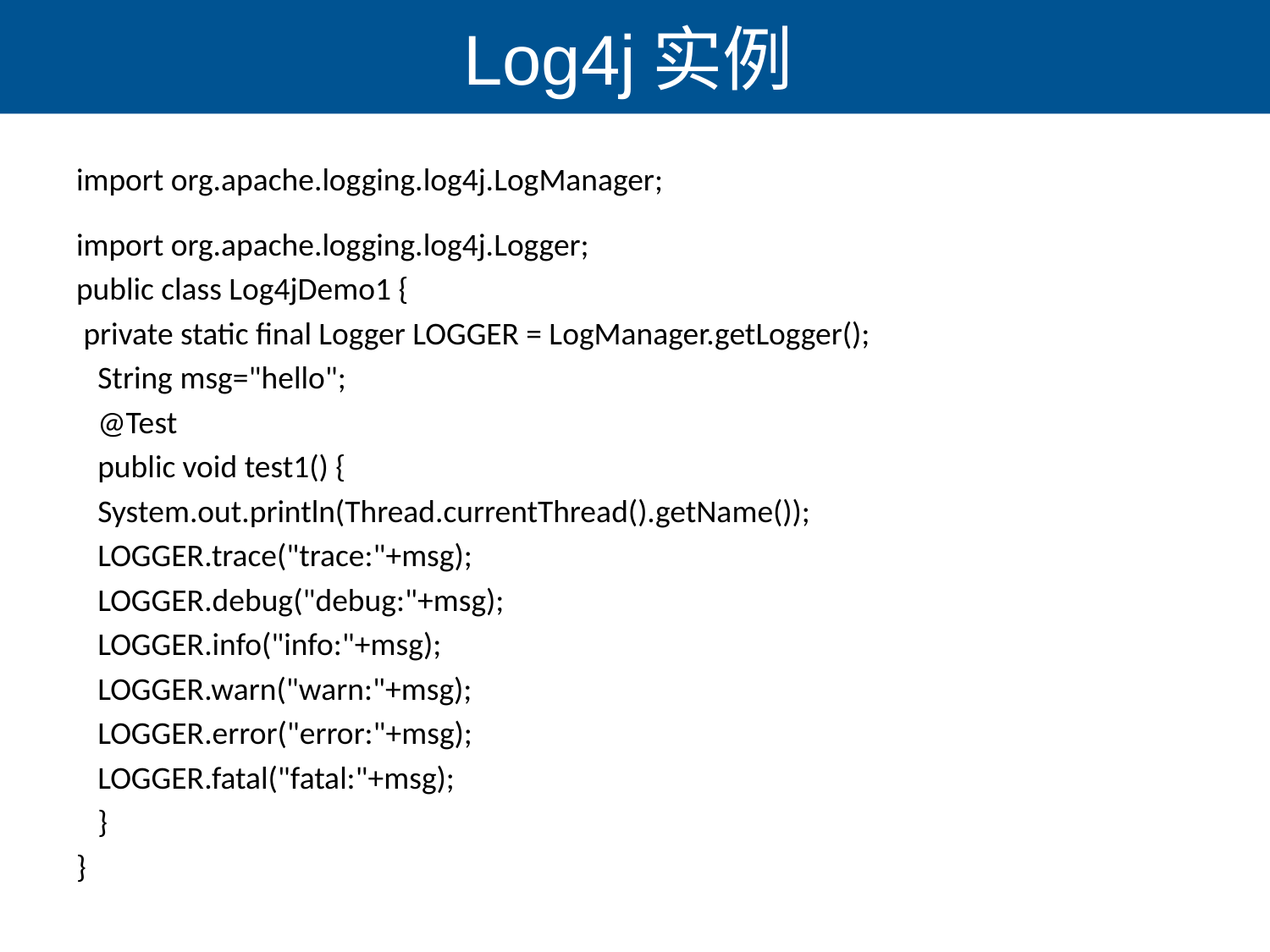

# Log4j实例
import org.apache.logging.log4j.LogManager;
import org.apache.logging.log4j.Logger;
public class Log4jDemo1 {
 private static final Logger LOGGER = LogManager.getLogger();
   String msg="hello";
   @Test
   public void test1() {
   System.out.println(Thread.currentThread().getName());
   LOGGER.trace("trace:"+msg);
   LOGGER.debug("debug:"+msg);
   LOGGER.info("info:"+msg);
   LOGGER.warn("warn:"+msg);
   LOGGER.error("error:"+msg);
   LOGGER.fatal("fatal:"+msg);
   }
}